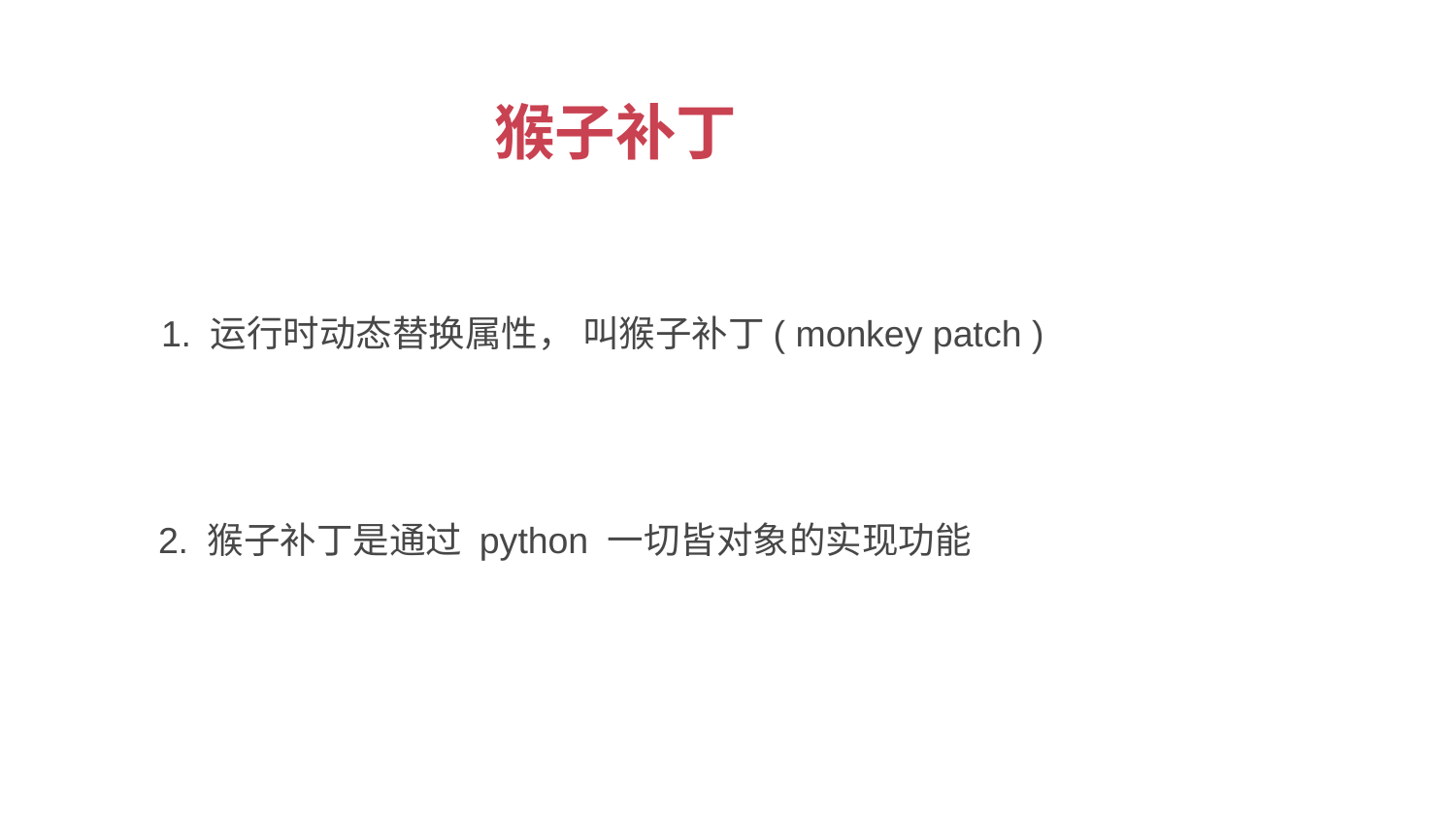

猴子补丁
1. 运行时动态替换属性， 叫猴子补丁( monkey patch )
2. 猴子补丁是通过 python 一切皆对象的实现功能